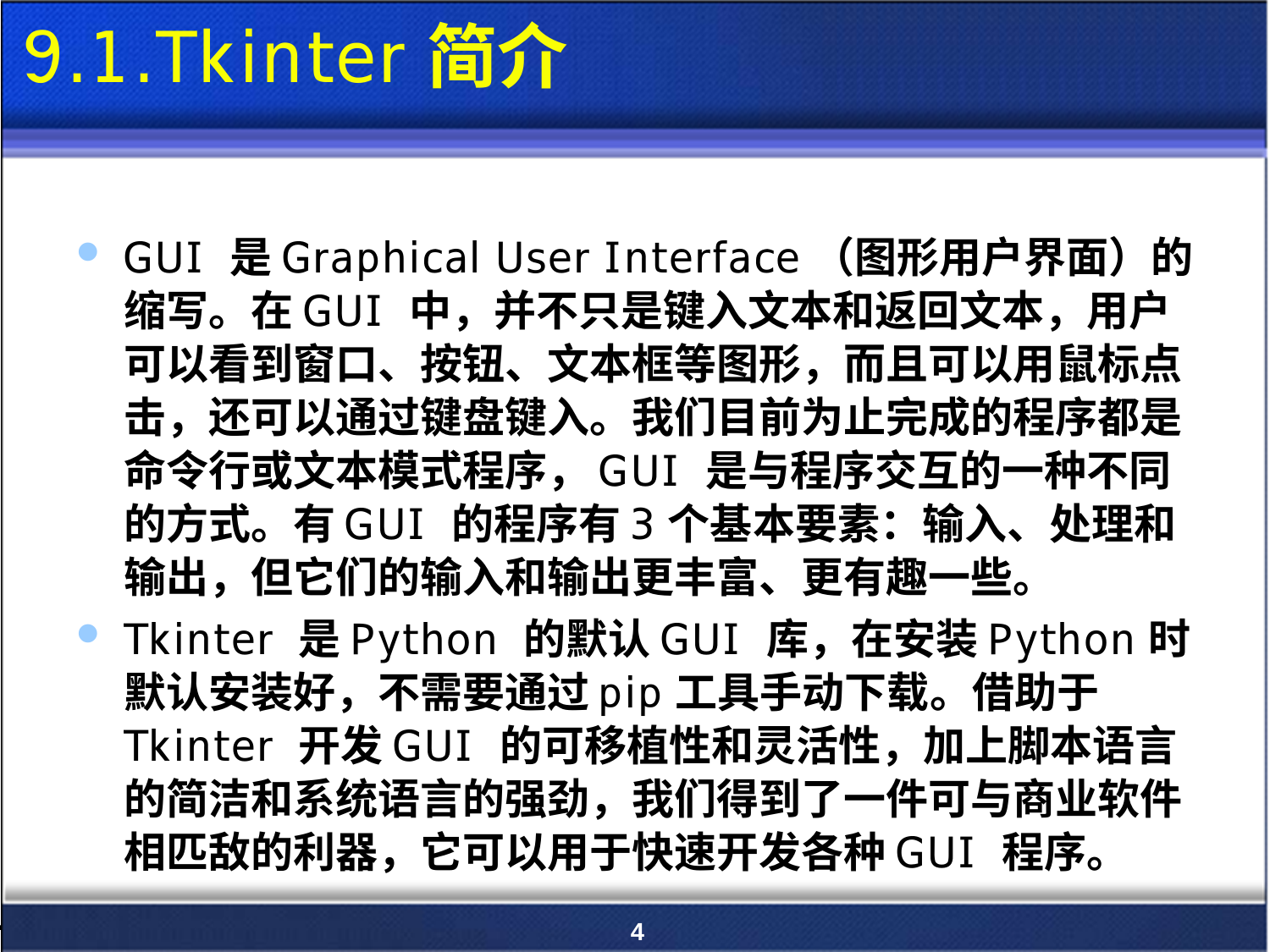

# 9.1.Tkinter简介
GUI 是Graphical User Interface（图形用户界面）的缩写。在GUI 中，并不只是键入文本和返回文本，用户可以看到窗口、按钮、文本框等图形，而且可以用鼠标点击，还可以通过键盘键入。我们目前为止完成的程序都是命令行或文本模式程序，GUI 是与程序交互的一种不同的方式。有GUI 的程序有3个基本要素：输入、处理和输出，但它们的输入和输出更丰富、更有趣一些。
Tkinter 是Python 的默认GUI 库，在安装Python时默认安装好，不需要通过pip工具手动下载。借助于Tkinter 开发GUI 的可移植性和灵活性，加上脚本语言的简洁和系统语言的强劲，我们得到了一件可与商业软件相匹敌的利器，它可以用于快速开发各种GUI 程序。

4